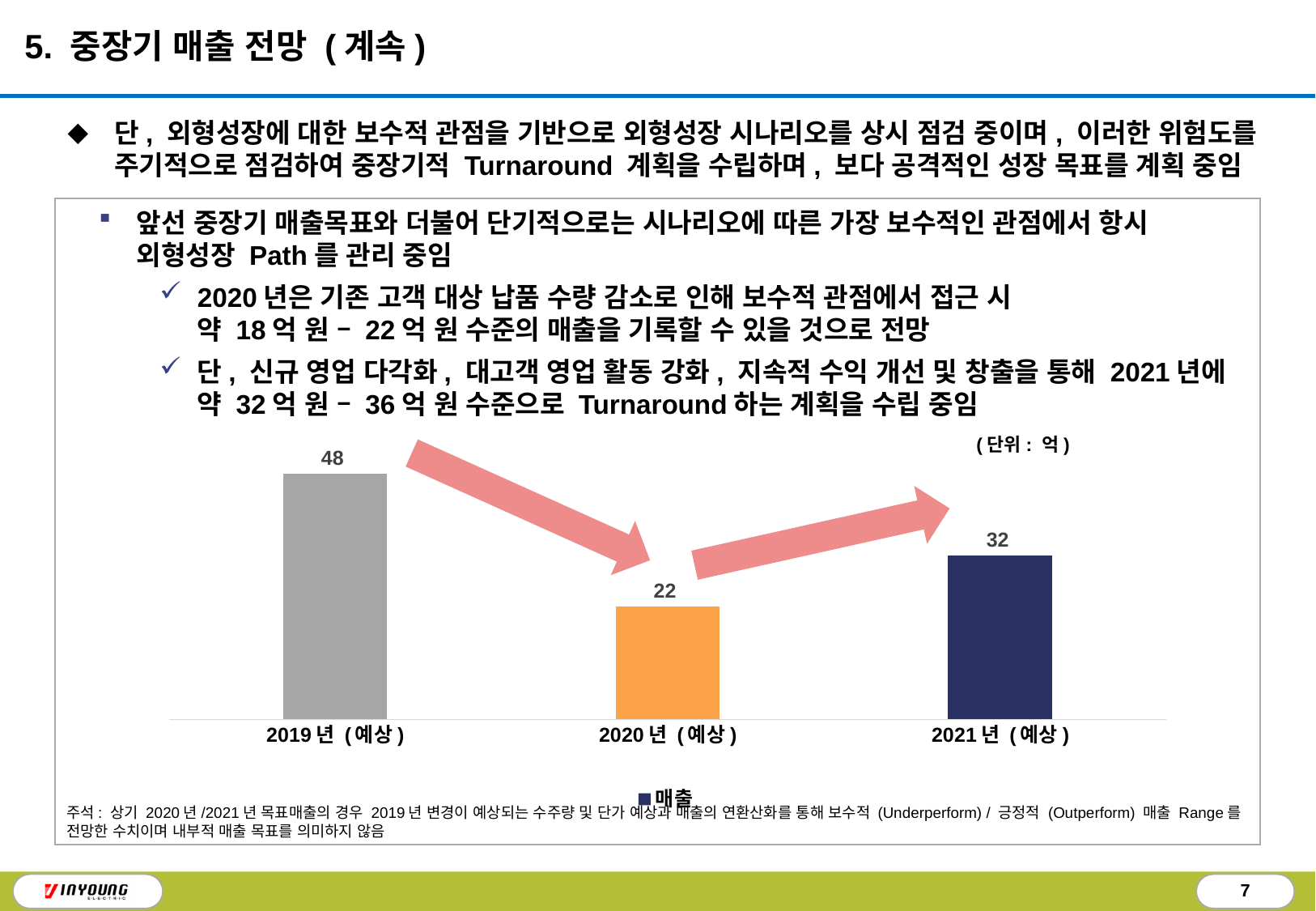

5. 중장기 매출 전망 (계속)
단, 외형성장에 대한 보수적 관점을 기반으로 외형성장 시나리오를 상시 점검 중이며, 이러한 위험도를
주기적으로 점검하여 중장기적 Turnaround 계획을 수립하며, 보다 공격적인 성장 목표를 계획 중임
앞선 중장기 매출목표와 더불어 단기적으로는 시나리오에 따른 가장 보수적인 관점에서 항시
외형성장 Path를 관리 중임
2020년은 기존 고객 대상 납품 수량 감소로 인해 보수적 관점에서 접근 시
약 18억 원 – 22억 원 수준의 매출을 기록할 수 있을 것으로 전망
단, 신규 영업 다각화, 대고객 영업 활동 강화, 지속적 수익 개선 및 창출을 통해 2021년에
약 32억 원 – 36억 원 수준으로 Turnaround하는 계획을 수립 중임

### Chart

| Category | 매출 |
|---|---|
| 2019년 (예상) | 48.0 |
| 2020년 (예상) | 22.0 |
| 2021년 (예상) | 32.0 |
(단위: 억)

주석: 상기 2020년/2021년 목표매출의 경우 2019년 변경이 예상되는 수주량 및 단가 예상과 매출의 연환산화를 통해 보수적 (Underperform) / 긍정적 (Outperform) 매출 Range를 전망한 수치이며 내부적 매출 목표를 의미하지 않음